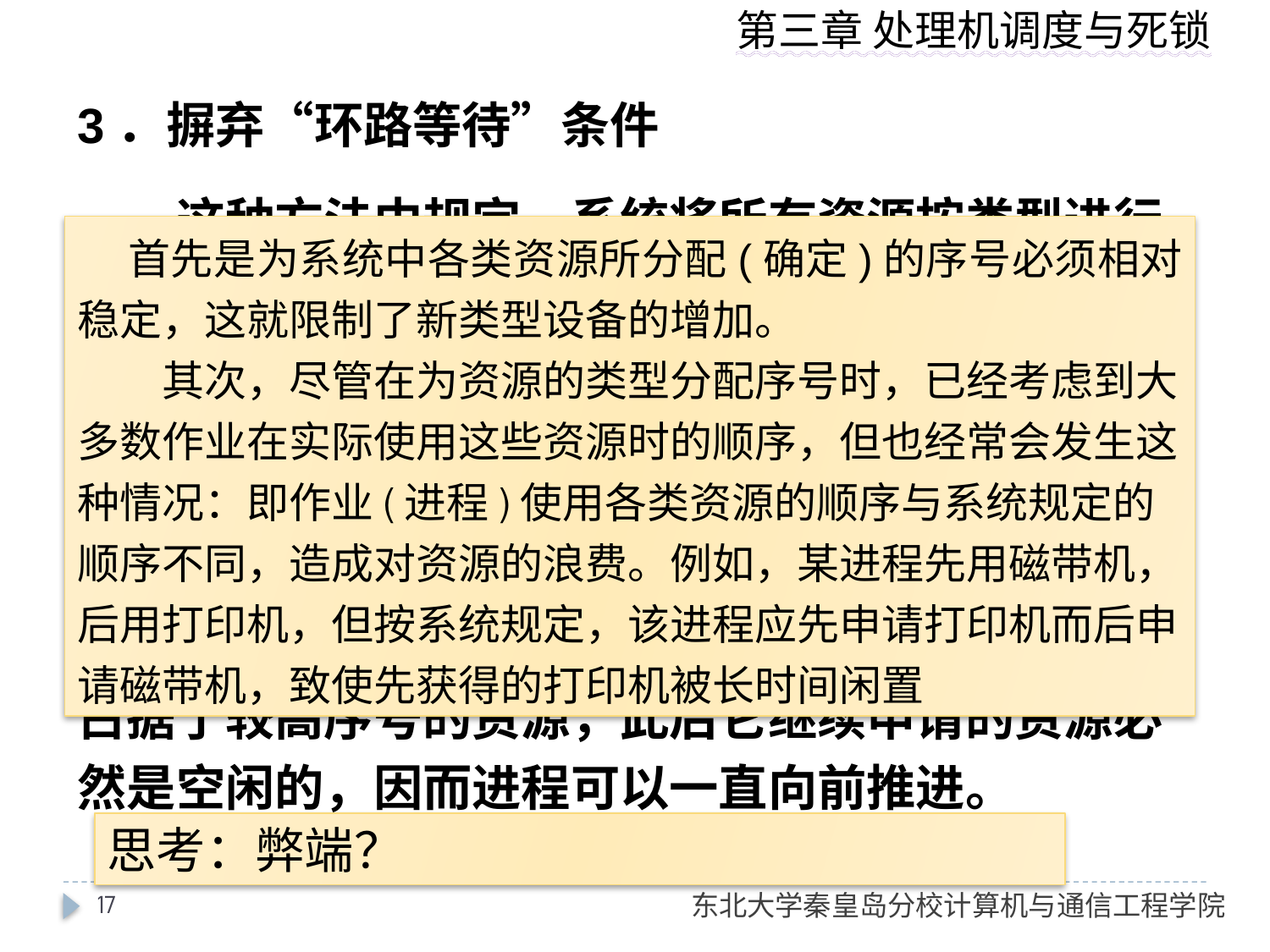

3．摒弃“环路等待”条件
　　这种方法中规定，系统将所有资源按类型进行线性排队，并赋予不同的序号。例如，令输入机的序号为1，打印机的序号为2，磁带机为3，磁盘为4。所有进程对资源的请求必须严格按照资源序号递增的次序提出，这样，在所形成的资源分配图中，不可能再出现环路，因而摒弃了“环路等待”条件。事实上，在采用这种策略时，总有一个进程占据了较高序号的资源，此后它继续申请的资源必然是空闲的，因而进程可以一直向前推进。

    首先是为系统中各类资源所分配(确定)的序号必须相对稳定，这就限制了新类型设备的增加。
　　其次，尽管在为资源的类型分配序号时，已经考虑到大多数作业在实际使用这些资源时的顺序，但也经常会发生这种情况：即作业(进程)使用各类资源的顺序与系统规定的顺序不同，造成对资源的浪费。例如，某进程先用磁带机，后用打印机，但按系统规定，该进程应先申请打印机而后申请磁带机，致使先获得的打印机被长时间闲置
思考：弊端？
17